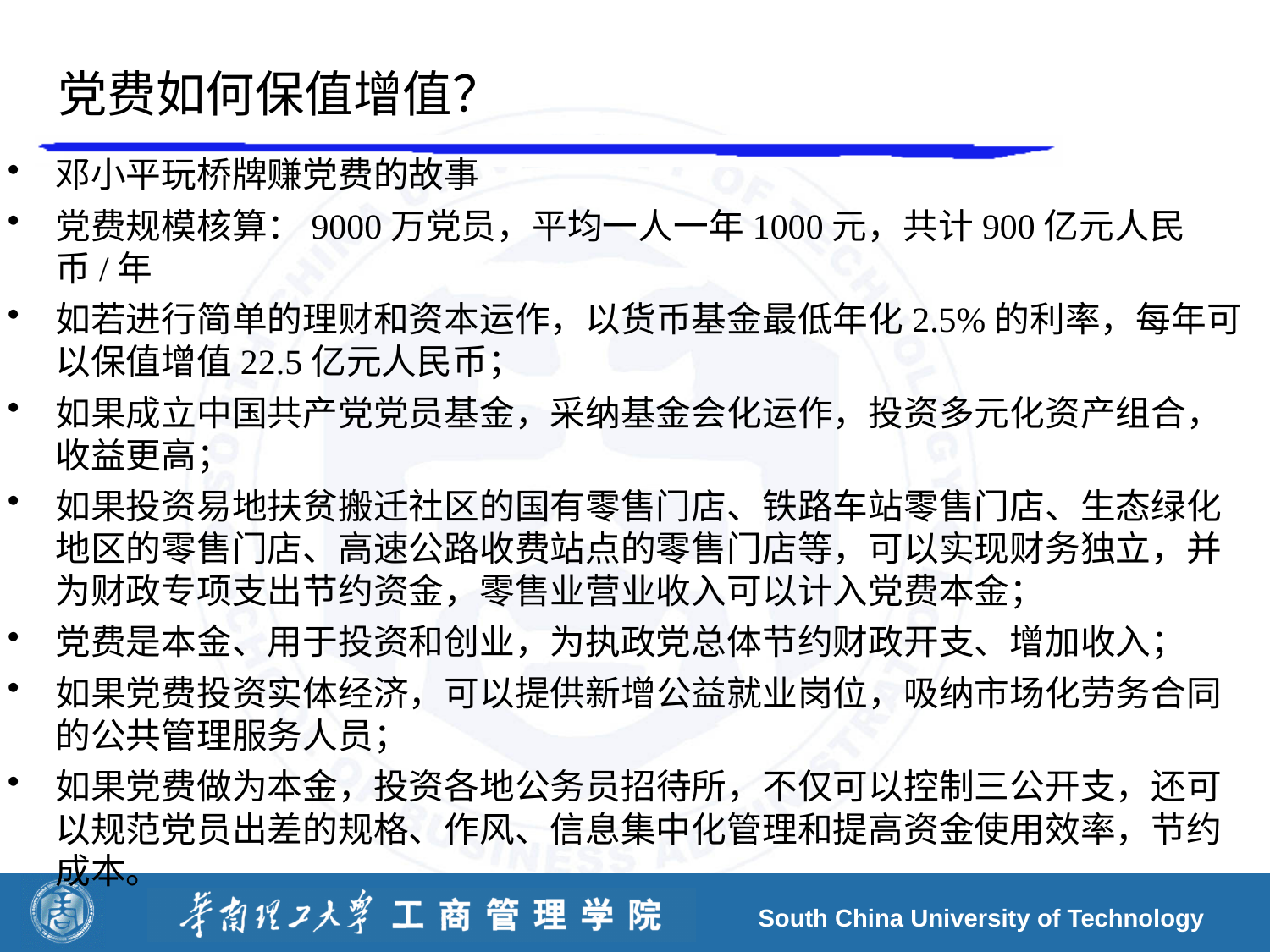

# 党费如何保值增值？
邓小平玩桥牌赚党费的故事
党费规模核算：9000万党员，平均一人一年1000元，共计900亿元人民币/年
如若进行简单的理财和资本运作，以货币基金最低年化2.5%的利率，每年可以保值增值22.5亿元人民币；
如果成立中国共产党党员基金，采纳基金会化运作，投资多元化资产组合，收益更高；
如果投资易地扶贫搬迁社区的国有零售门店、铁路车站零售门店、生态绿化地区的零售门店、高速公路收费站点的零售门店等，可以实现财务独立，并为财政专项支出节约资金，零售业营业收入可以计入党费本金；
党费是本金、用于投资和创业，为执政党总体节约财政开支、增加收入；
如果党费投资实体经济，可以提供新增公益就业岗位，吸纳市场化劳务合同的公共管理服务人员；
如果党费做为本金，投资各地公务员招待所，不仅可以控制三公开支，还可以规范党员出差的规格、作风、信息集中化管理和提高资金使用效率，节约成本。

South China University of Technology